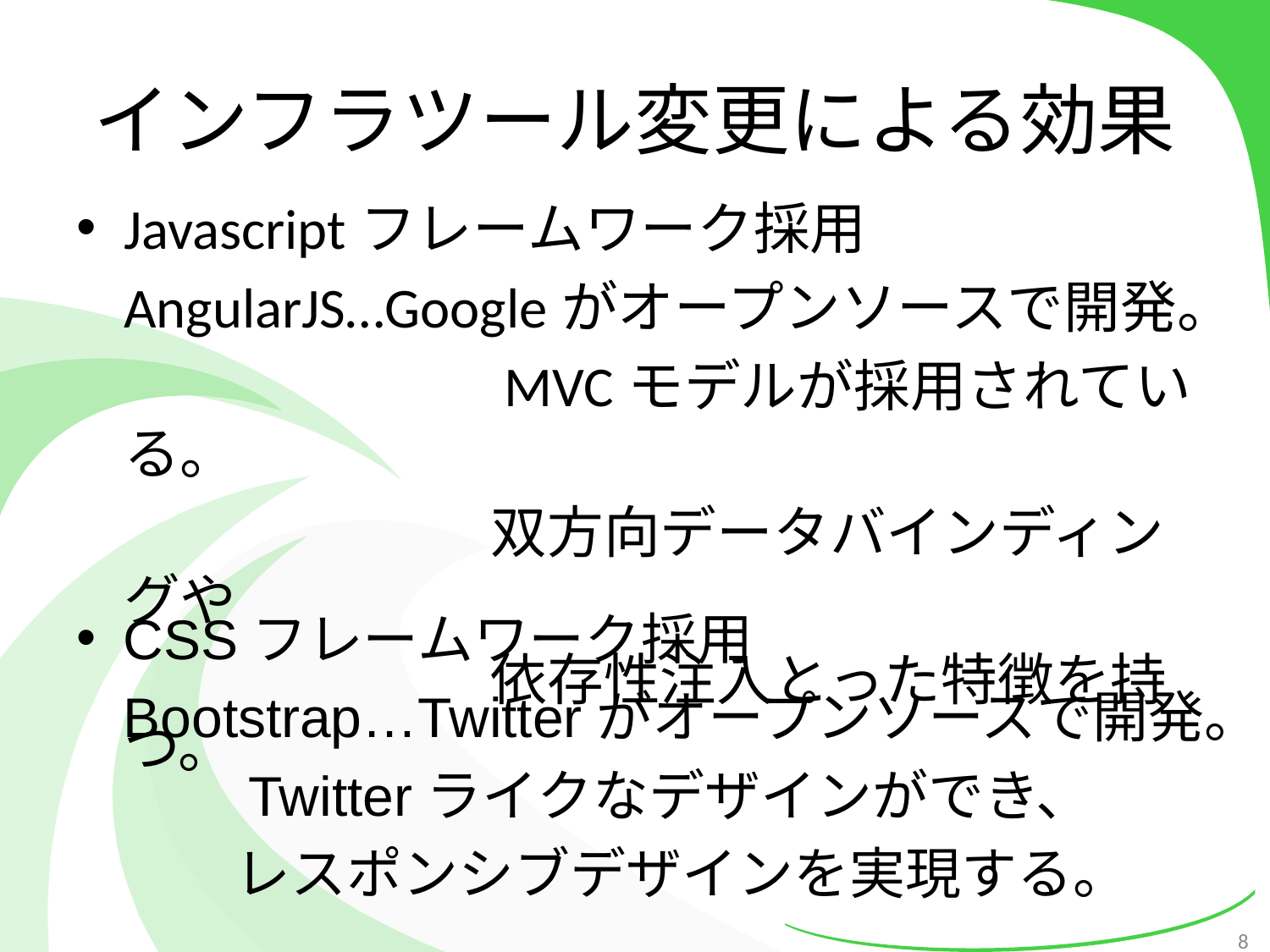

# インフラツール変更による効果
Javascriptフレームワーク採用
	AngularJS…Googleがオープンソースで開発。
			　　MVCモデルが採用されている。
			　　双方向データバインディングや
			　　依存性注入とった特徴を持つ。
CSSフレームワーク採用
	Bootstrap…Twitterがオープンソースで開発。
			　　Twitterライクなデザインができ、
			　　レスポンシブデザインを実現する。
8